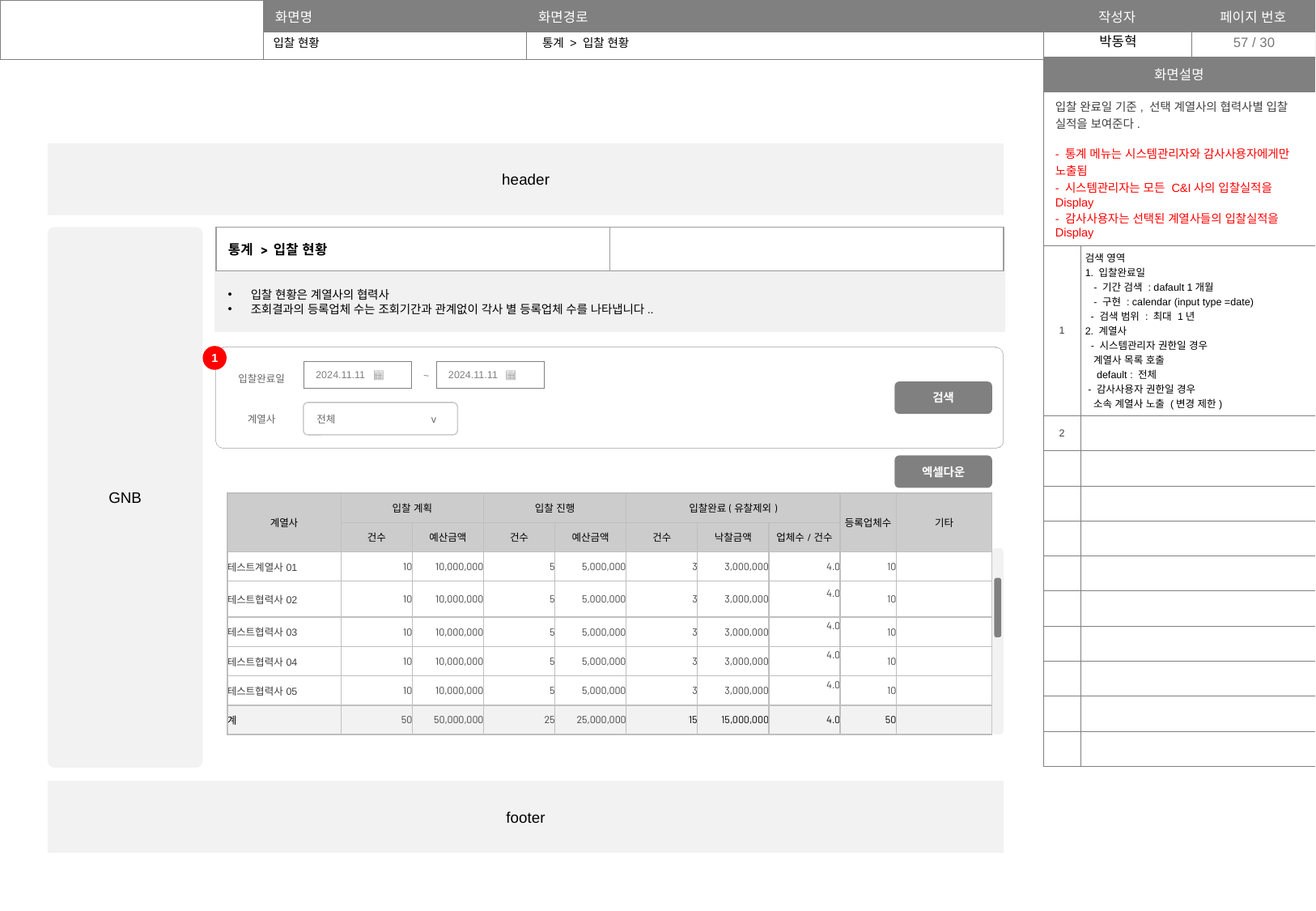

57

입찰 현황
통계 > 입찰 현황
| 화면설명 |  |
| --- | --- |
| 입찰 완료일 기준, 선택 계열사의 협력사별 입찰 실적을 보여준다. - 통계 메뉴는 시스템관리자와 감사사용자에게만 노출됨 - 시스템관리자는 모든 C&I사의 입찰실적을 Display - 감사사용자는 선택된 계열사들의 입찰실적을 Display |  |
| 1 | 검색 영역 1. 입찰완료일 - 기간 검색 : dafault 1개월 - 구현 : calendar (input type =date) - 검색 범위 : 최대 1년 2. 계열사 - 시스템관리자 권한일 경우 계열사 목록 호출 default : 전체 - 감사사용자 권한일 경우 소속 계열사 노출 (변경 제한) |
| 2 |  |
|  |  |
|  |  |
|  |  |
|  |  |
|  |  |
|  |  |
|  |  |
|  |  |
|  |  |
header
GNB
| 통계 > 입찰 현황 |  |
| --- | --- |
입찰 현황은 계열사의 협력사
조회결과의 등록업체 수는 조회기간과 관계없이 각사 별 등록업체 수를 나타냅니다..
1

2024.11.11   📅
2024.11.11   📅
~
입찰완료일
검색
계열사
전체                                 v
엑셀다운
| 계열사 | 입찰 계획 |  | 입찰 진행 |  | 입찰완료(유찰제외) |  |  | 등록업체수 | 기타 |
| --- | --- | --- | --- | --- | --- | --- | --- | --- | --- |
|  | 건수 | 예산금액 | 건수 | 예산금액 | 건수 | 낙찰금액 | 업체수/건수 |  |  |
| 테스트계열사01 | 10 | 10,000,000 | 5 | 5,000,000 | 3 | 3,000,000 | 4.0 | 10 |  |
| 테스트협력사02 | 10 | 10,000,000 | 5 | 5,000,000 | 3 | 3,000,000 | 4.0 | 10 |  |
| 테스트협력사03 | 10 | 10,000,000 | 5 | 5,000,000 | 3 | 3,000,000 | 4.0 | 10 |  |
| 테스트협력사04 | 10 | 10,000,000 | 5 | 5,000,000 | 3 | 3,000,000 | 4.0 | 10 |  |
| 테스트협력사05 | 10 | 10,000,000 | 5 | 5,000,000 | 3 | 3,000,000 | 4.0 | 10 |  |
| 계 | 50 | 50,000,000 | 25 | 25,000,000 | 15 | 15,000,000 | 4.0 | 50 |  |

footer